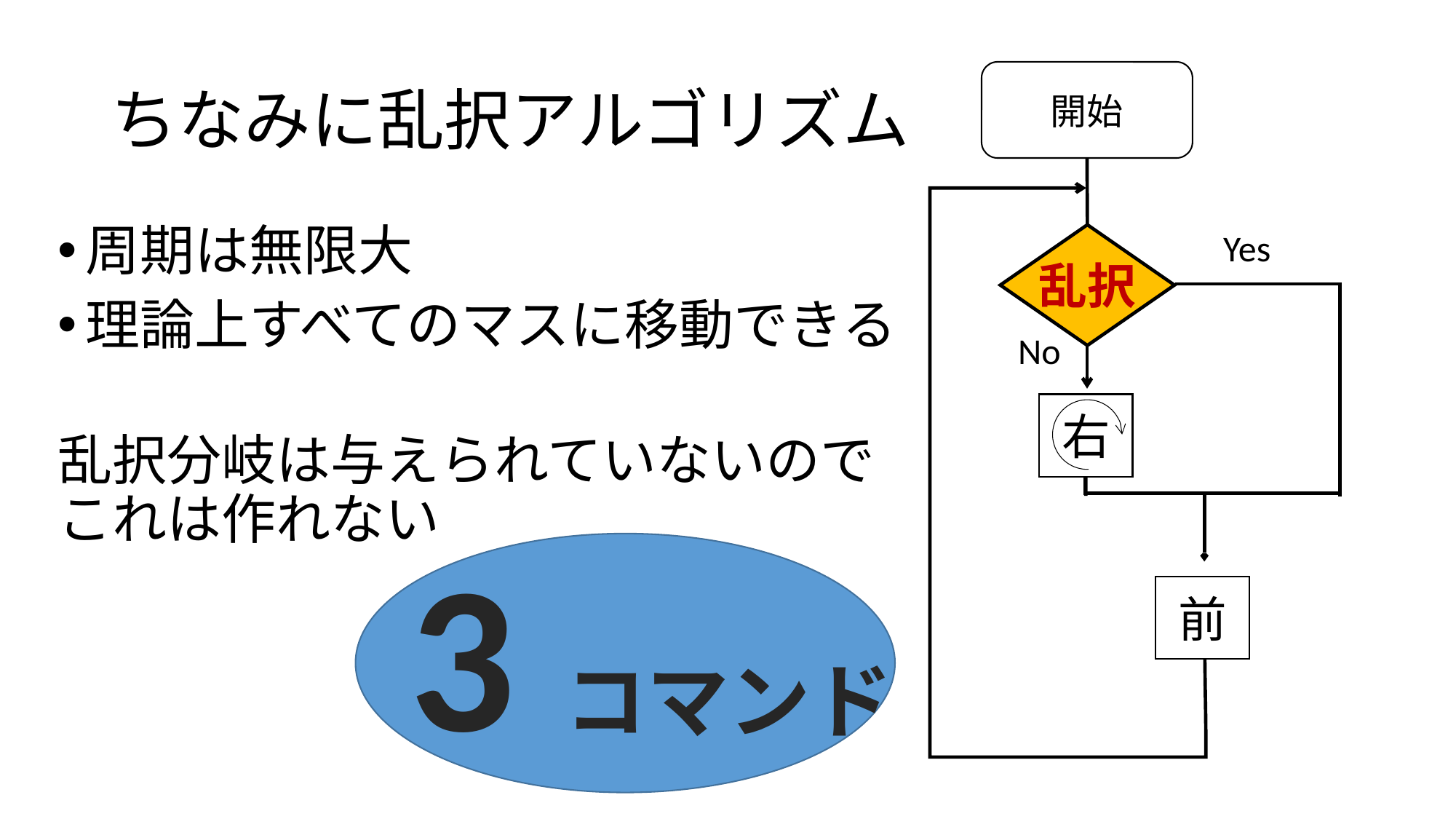

# ちなみに乱択アルゴリズム
開始

周期は無限大
理論上すべてのマスに移動できる

乱択分岐は与えられていないのでこれは作れない
Yes

乱択
No
右

3コマンド

前